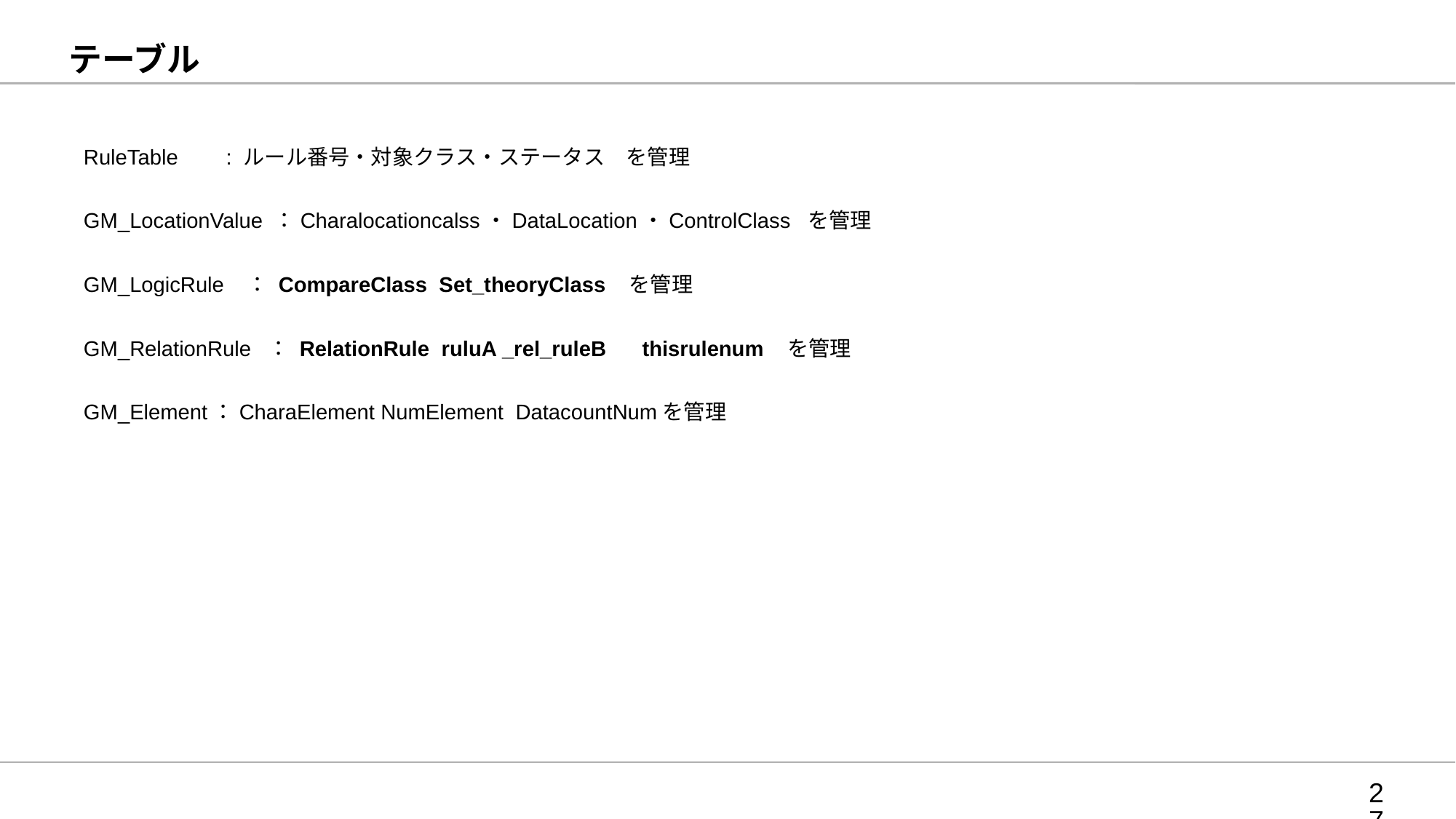

# テーブル
RuleTable        : ルール番号・対象クラス・ステータス　を管理

GM_LocationValue ：Charalocationcalss・DataLocation・ControlClass  を管理

GM_LogicRule   ： CompareClass  Set_theoryClass   を管理

GM_RelationRule  ： RelationRule  ruluA _rel_ruleB      thisrulenum   を管理

GM_Element：CharaElement NumElement  DatacountNumを管理

27